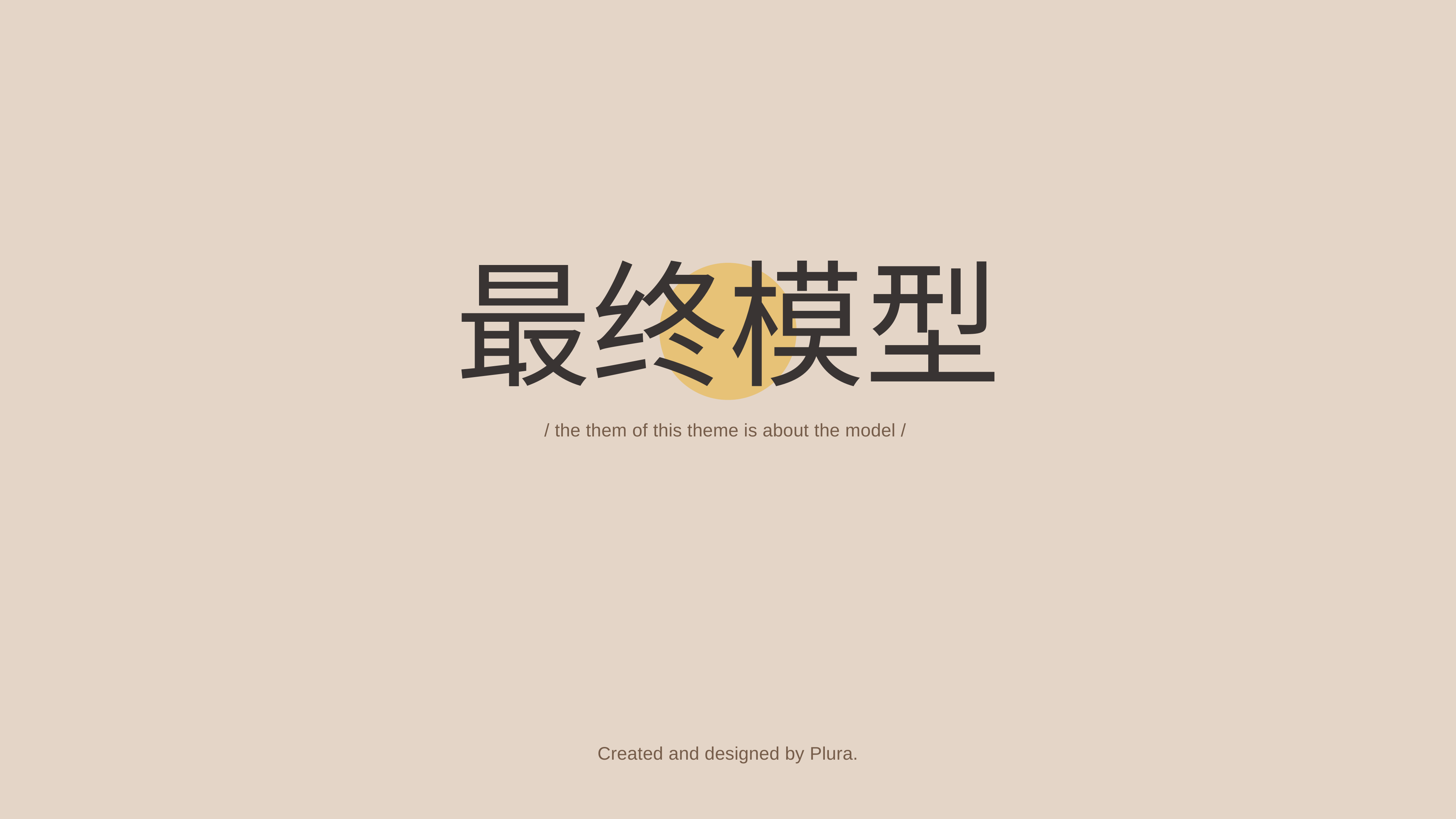

最终模型

/ the them of this theme is about the model /
Created and designed by Plura.